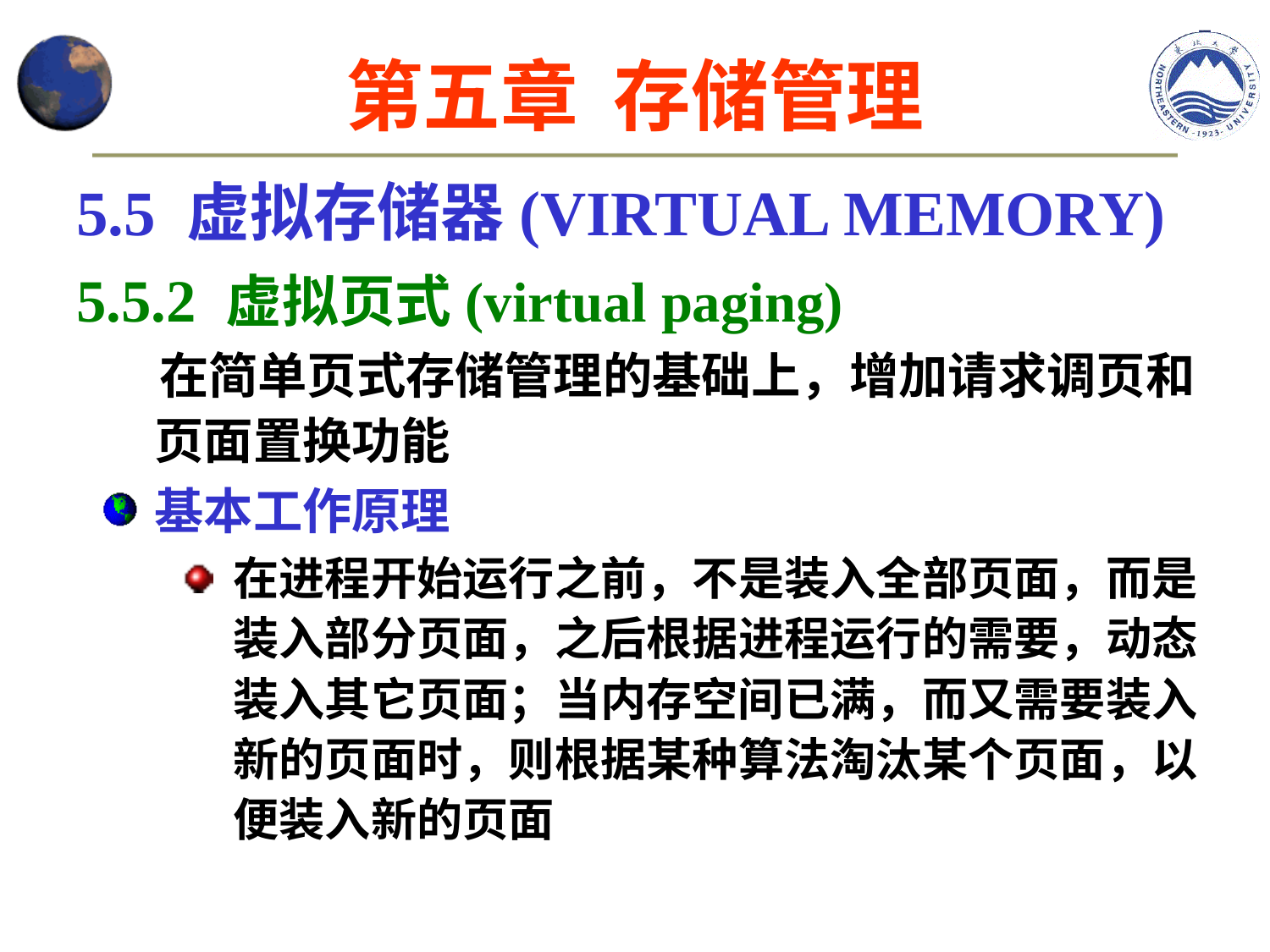

第五章  存储管理
5.5 虚拟存储器(VIRTUAL MEMORY)
5.5.2 虚拟页式(virtual paging)
    在简单页式存储管理的基础上，增加请求调页和页面置换功能
基本工作原理
在进程开始运行之前，不是装入全部页面，而是装入部分页面，之后根据进程运行的需要，动态装入其它页面；当内存空间已满，而又需要装入新的页面时，则根据某种算法淘汰某个页面，以便装入新的页面